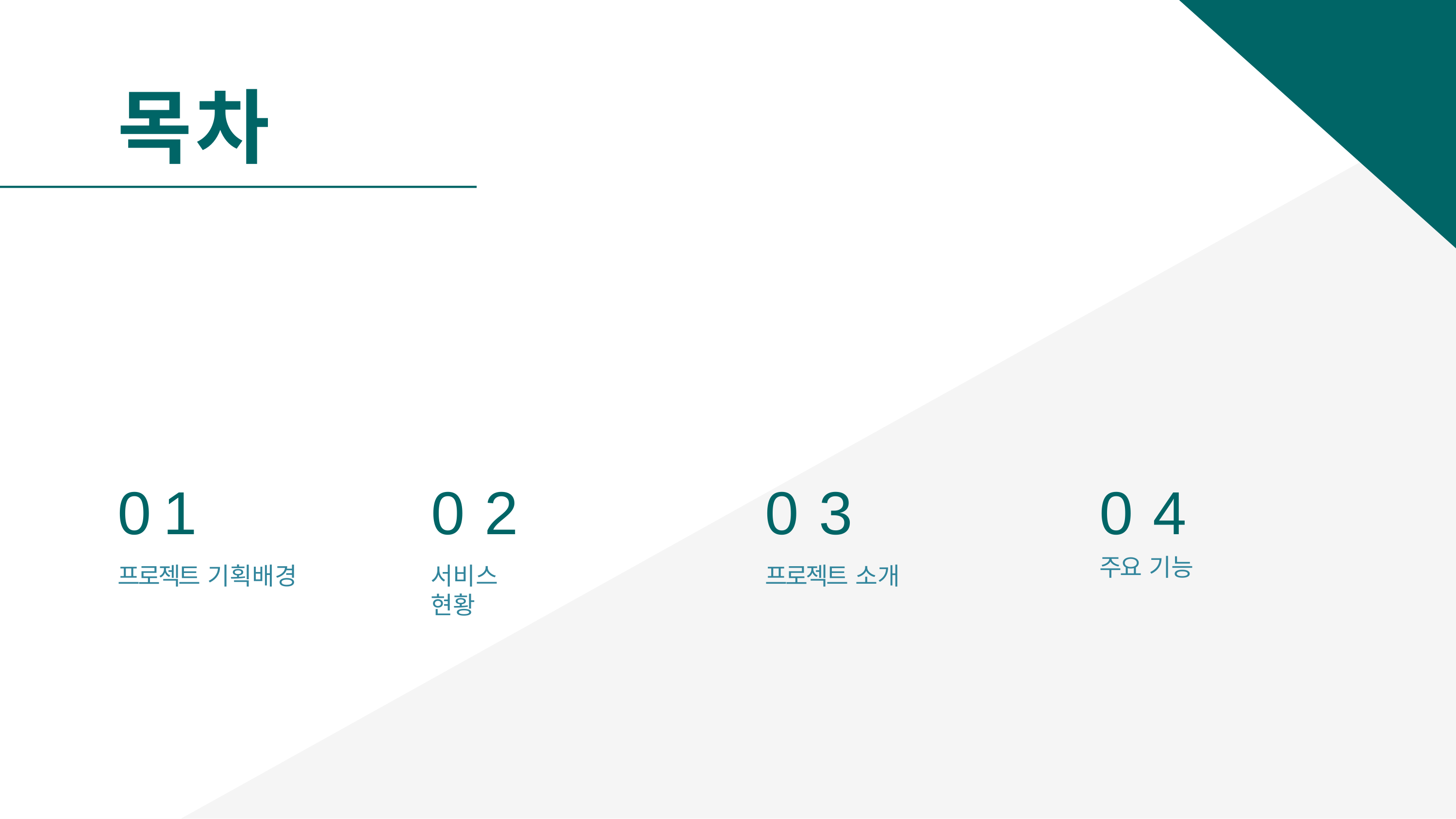

# 목차

01
프로젝트 기획배경
02
서비스 현황
03
프로젝트 소개
04
주요 기능